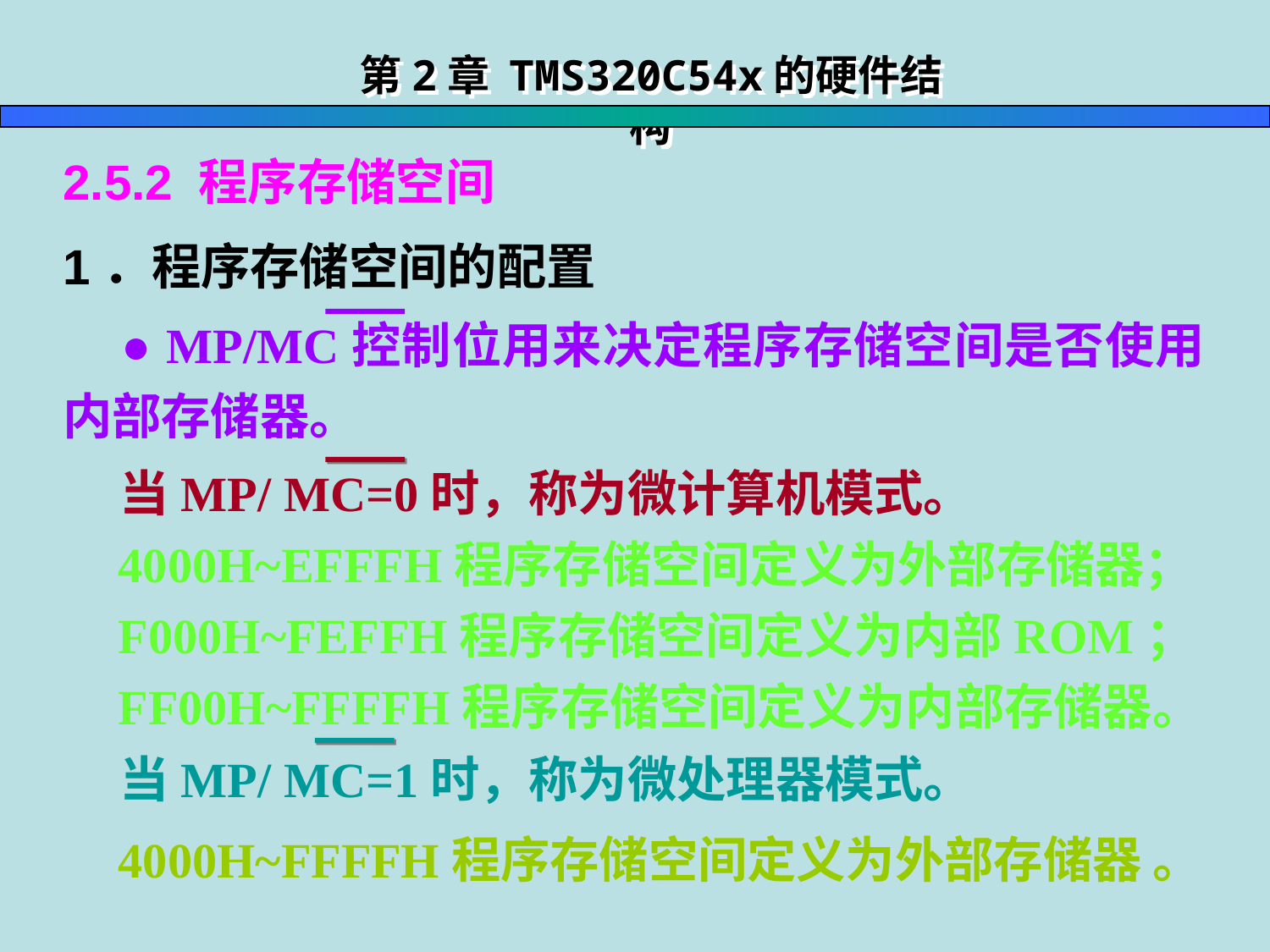

第2章 TMS320C54x的硬件结构

2.5.2 程序存储空间
1．程序存储空间的配置

    程序存储空间可通过PMST寄存器的MP/MC和OVLY控制位来设置内部存储器的映射地址。
    ● MP/MC控制位用来决定程序存储空间是否使用内部存储器。

      当MP/ MC=0时，称为微计算机模式。
    4000H~EFFFH程序存储空间定义为外部存储器；
    F000H~FEFFH程序存储空间定义为内部ROM；
    FF00H~FFFFH程序存储空间定义为内部存储器。

      当MP/ MC=1时，称为微处理器模式。
    4000H~FFFFH程序存储空间定义为外部存储器 。

81